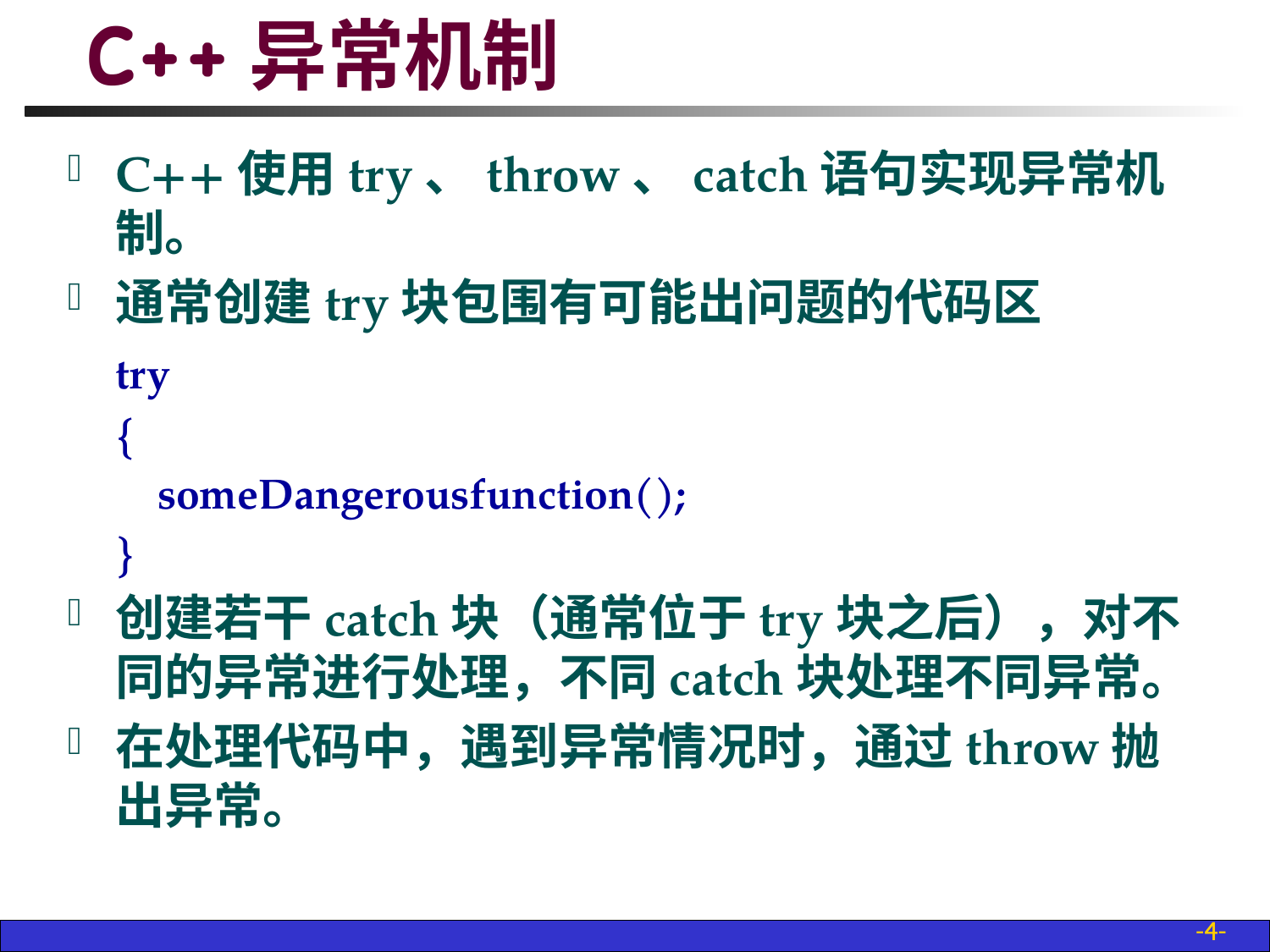

# C++异常机制
C++使用try、throw、catch语句实现异常机制。
通常创建try块包围有可能出问题的代码区
	try
	{
	    someDangerousfunction();
	}
创建若干catch块（通常位于try块之后），对不同的异常进行处理，不同catch块处理不同异常。
在处理代码中，遇到异常情况时，通过throw抛出异常。
-4-